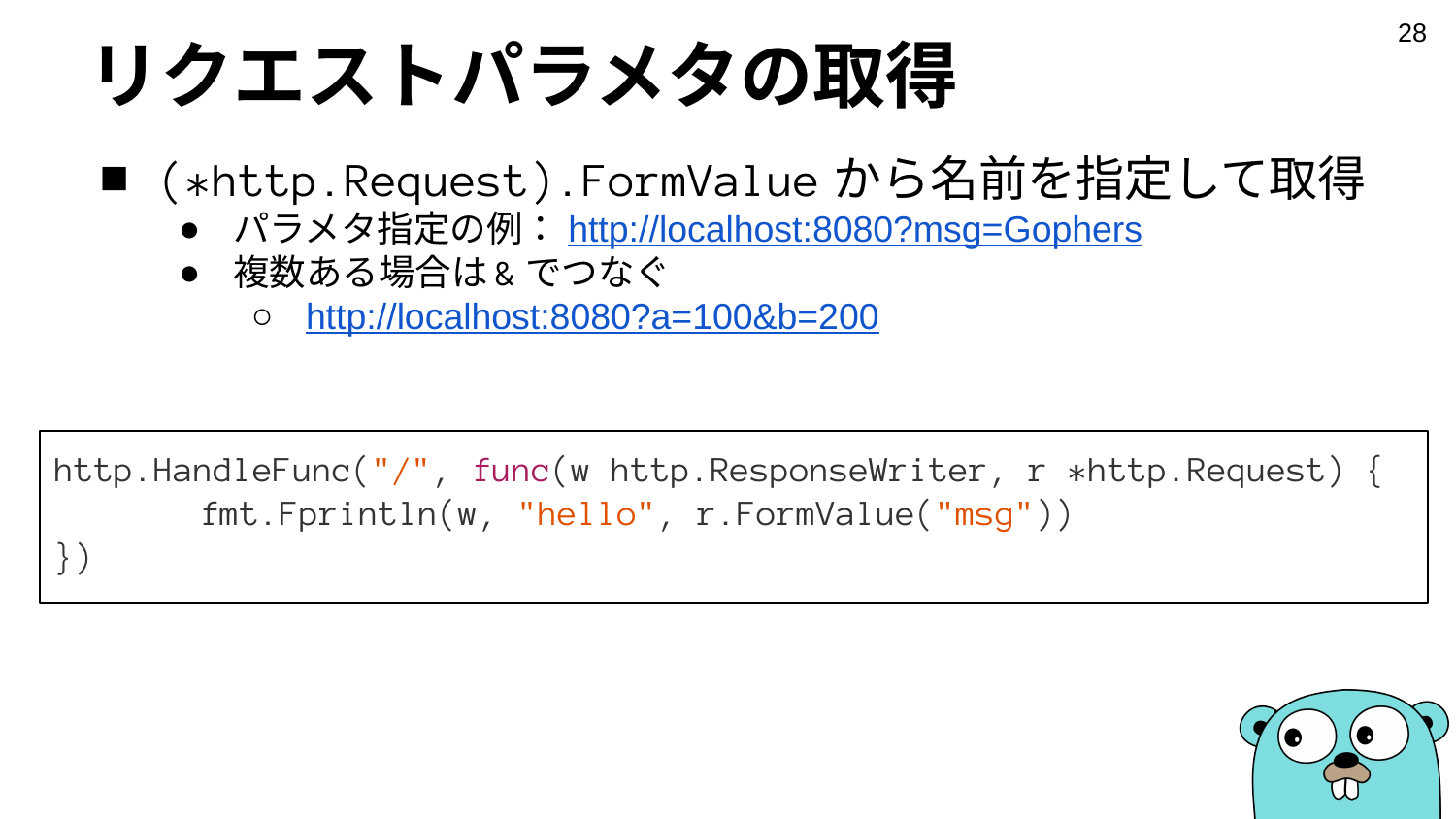

28
# リクエストパラメタの取得
(*http.Request).FormValueから名前を指定して取得
パラメタ指定の例：http://localhost:8080?msg=Gophers
複数ある場合は&でつなぐ
http://localhost:8080?a=100&b=200
http.HandleFunc("/", func(w http.ResponseWriter, r *http.Request) {
	fmt.Fprintln(w, "hello", r.FormValue("msg"))
})